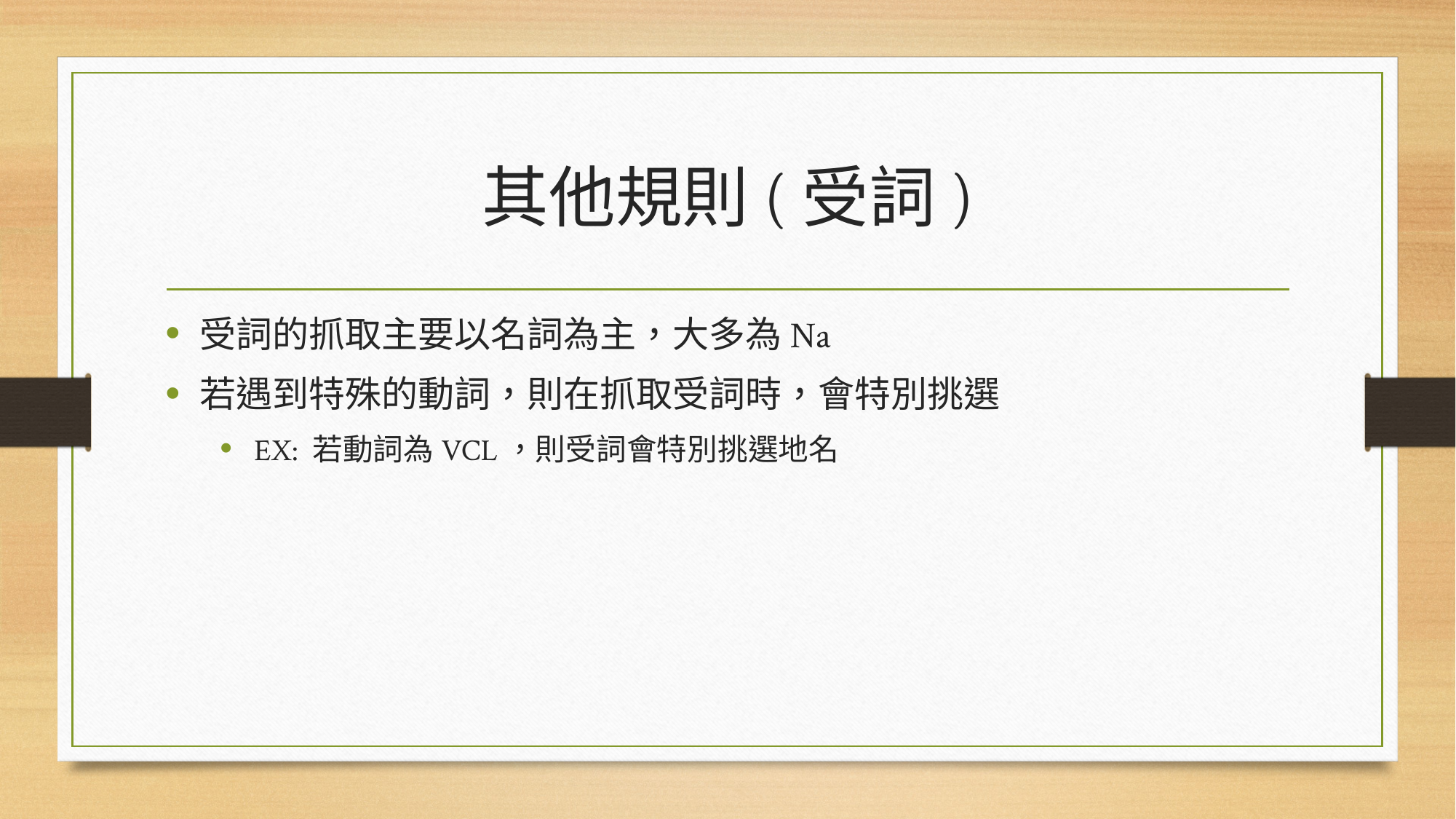

# 其他規則(受詞)
受詞的抓取主要以名詞為主，大多為Na
若遇到特殊的動詞，則在抓取受詞時，會特別挑選
EX: 若動詞為VCL，則受詞會特別挑選地名